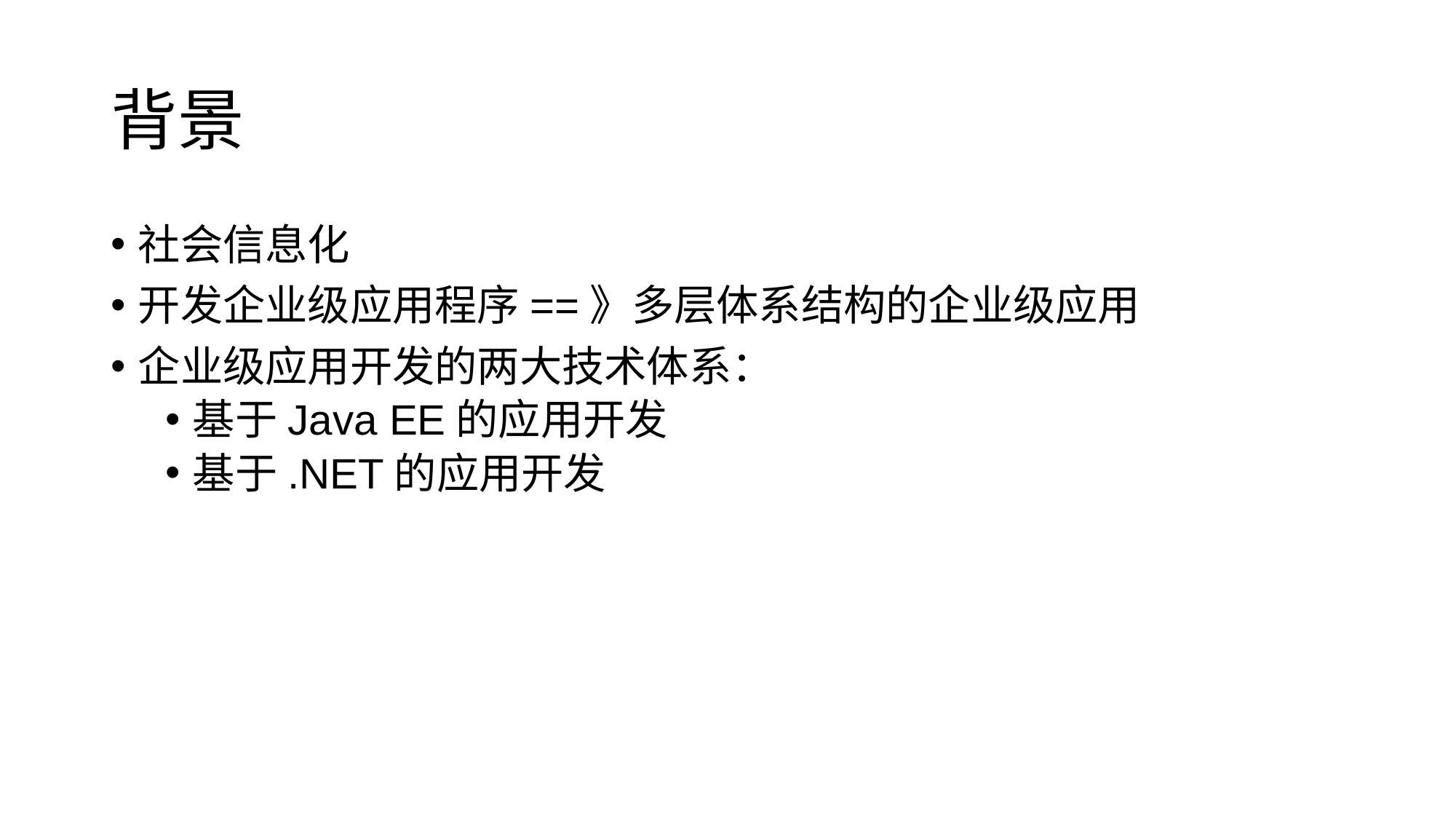

# 背景
社会信息化
开发企业级应用程序==》多层体系结构的企业级应用
企业级应用开发的两大技术体系：
基于Java EE的应用开发
基于.NET的应用开发